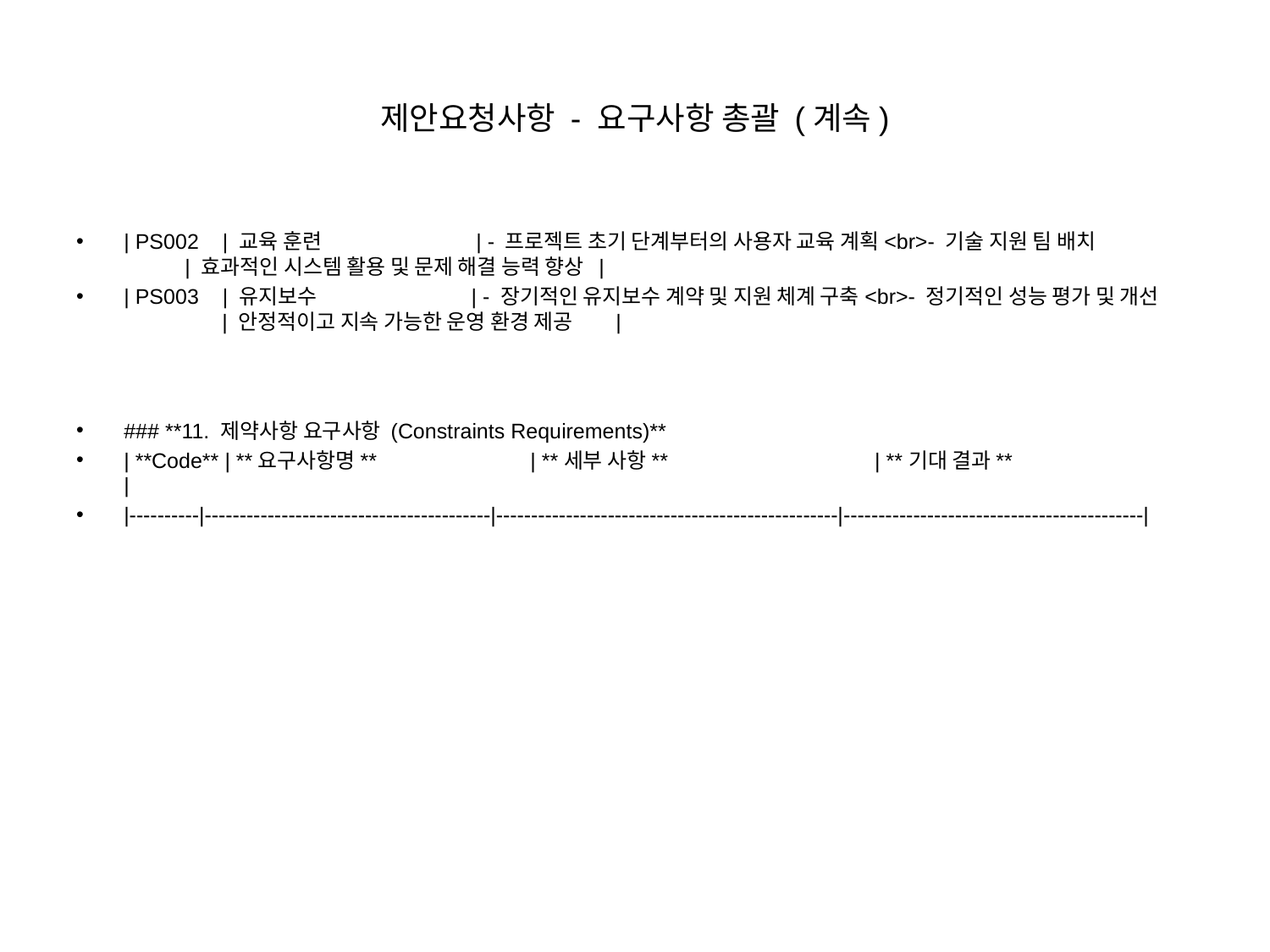

# 제안요청사항 - 요구사항 총괄 (계속)
| PS002    | 교육 훈련                                | - 프로젝트 초기 단계부터의 사용자 교육 계획<br>- 기술 지원 팀 배치                                  | 효과적인 시스템 활용 및 문제 해결 능력 향상  |
| PS003    | 유지보수                                | - 장기적인 유지보수 계약 및 지원 체계 구축<br>- 정기적인 성능 평가 및 개선                            | 안정적이고 지속 가능한 운영 환경 제공        |

### **11. 제약사항 요구사항 (Constraints Requirements)**
| **Code** | **요구사항명**                          | **세부 사항**                                   | **기대 결과**                              |
|----------|-----------------------------------------|-------------------------------------------------|-------------------------------------------|